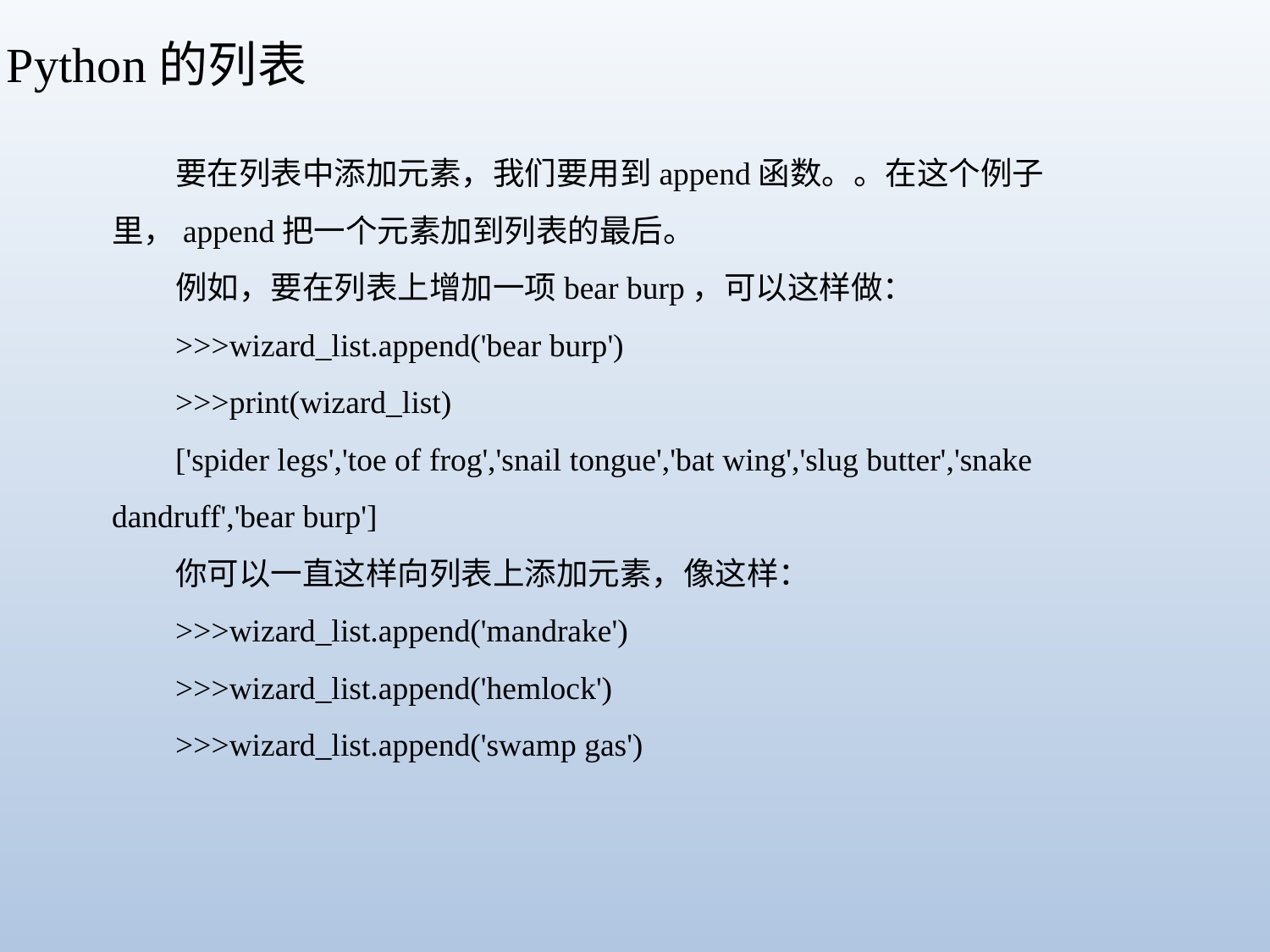

Python的列表
要在列表中添加元素，我们要用到append函数。。在这个例子里，append把一个元素加到列表的最后。
例如，要在列表上增加一项bear burp，可以这样做：
>>>wizard_list.append('bear burp')
>>>print(wizard_list)
['spider legs','toe of frog','snail tongue','bat wing','slug butter','snake dandruff','bear burp']
你可以一直这样向列表上添加元素，像这样：
>>>wizard_list.append('mandrake')
>>>wizard_list.append('hemlock')
>>>wizard_list.append('swamp gas')